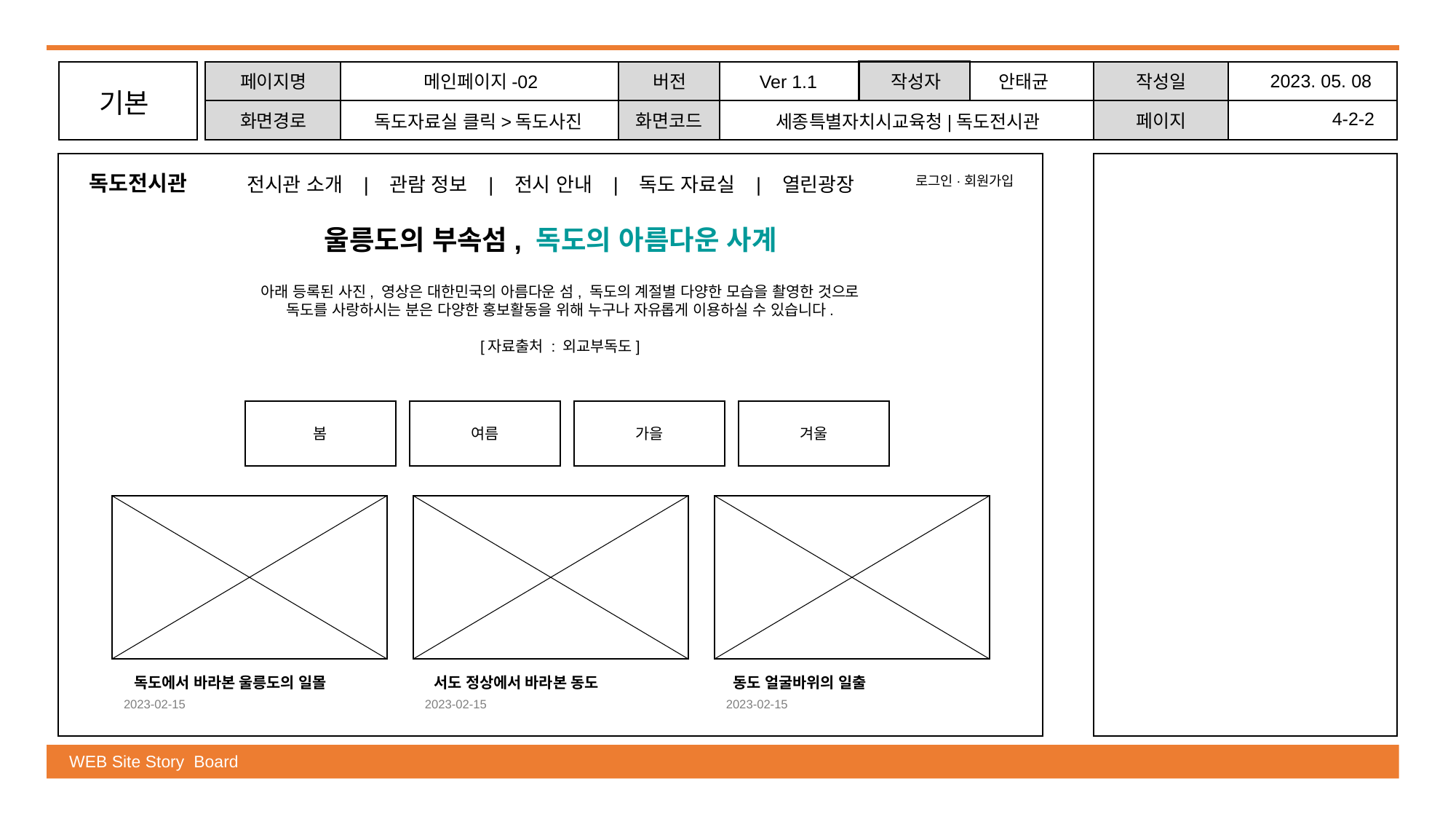

2023. 05. 08
페이지명
메인페이지-02
버전
Ver 1.1
작성자
안태균
작성일
기본
4-2-2
화면경로
화면코드
페이지
세종특별자치시교육청|독도전시관
독도자료실 클릭>독도사진

독도전시관
전시관 소개   |   관람 정보   |   전시 안내   |   독도 자료실   |   열린광장
로그인·회원가입
울릉도의 부속섬, 독도의 아름다운 사계
아래 등록된 사진, 영상은 대한민국의 아름다운 섬, 독도의 계절별 다양한 모습을 촬영한 것으로
독도를 사랑하시는 분은 다양한 홍보활동을 위해 누구나 자유롭게 이용하실 수 있습니다.
[자료출처 : 외교부독도]

봄
여름
가을
겨울

독도에서 바라본 울릉도의 일몰
2023-02-15
서도 정상에서 바라본 동도
2023-02-15
동도 얼굴바위의 일출
2023-02-15

WEB Site Story  Board